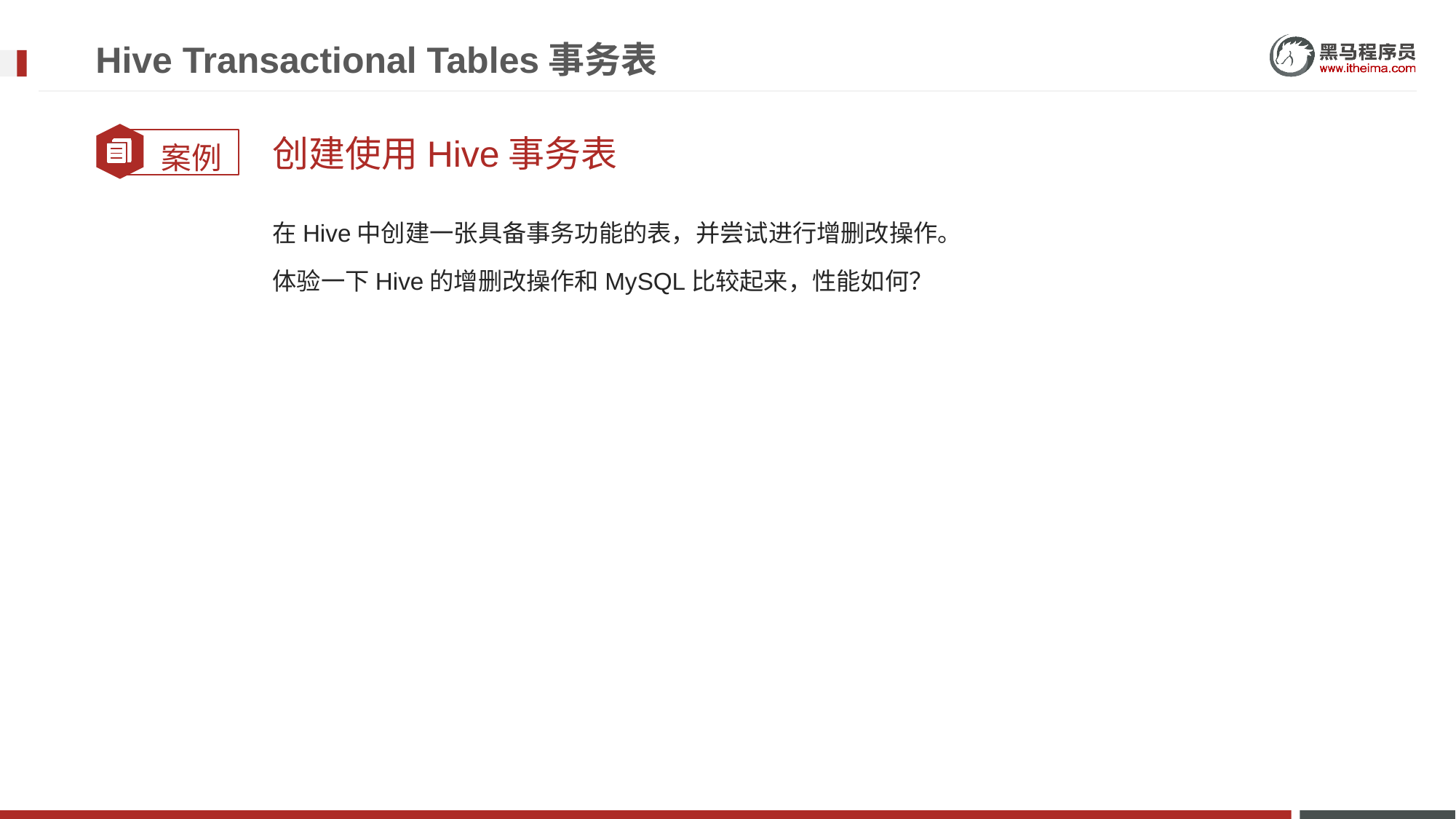

# Hive Transactional Tables事务表
创建使用Hive事务表
在Hive中创建一张具备事务功能的表，并尝试进行增删改操作。
体验一下Hive的增删改操作和MySQL比较起来，性能如何？